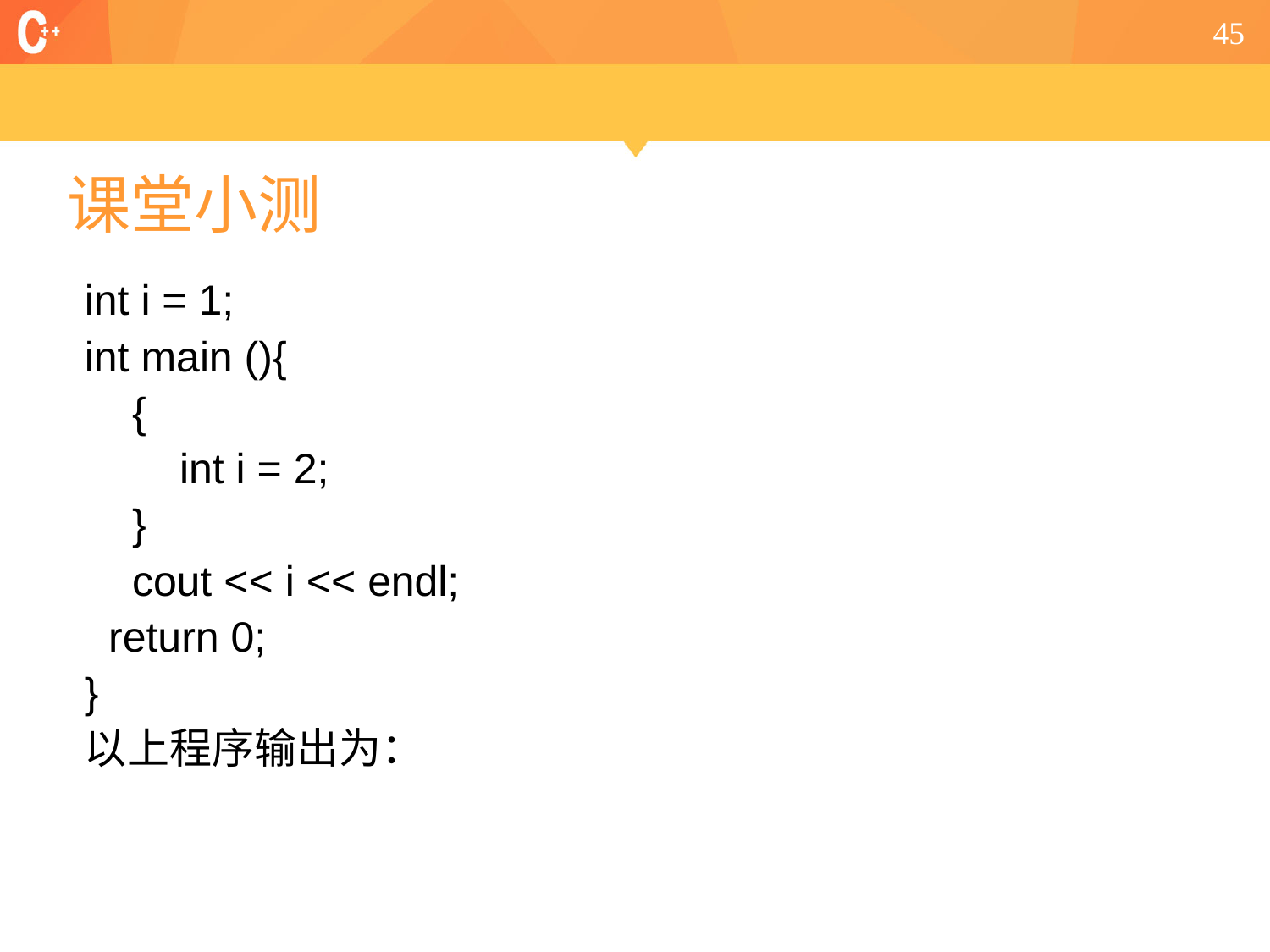

45
# 课堂小测
int i = 1;
int main (){
    {
        int i = 2;
    }
    cout << i << endl;
  return 0;
}
以上程序输出为：